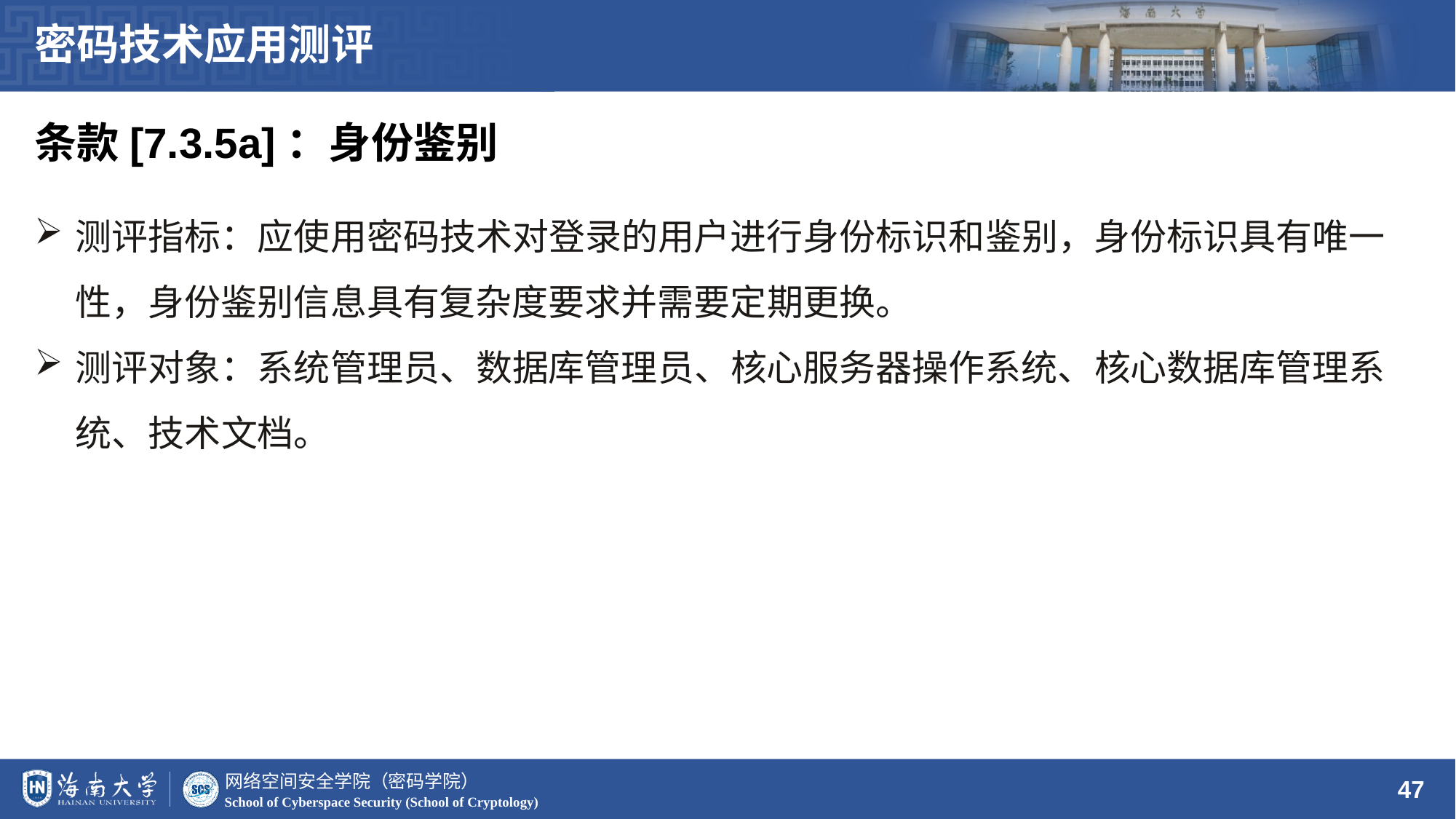

密码技术应用测评
条款[7.3.5a]：身份鉴别
测评指标：应使用密码技术对登录的用户进行身份标识和鉴别，身份标识具有唯一性，身份鉴别信息具有复杂度要求并需要定期更换。
测评对象：系统管理员、数据库管理员、核心服务器操作系统、核心数据库管理系统、技术文档。
47